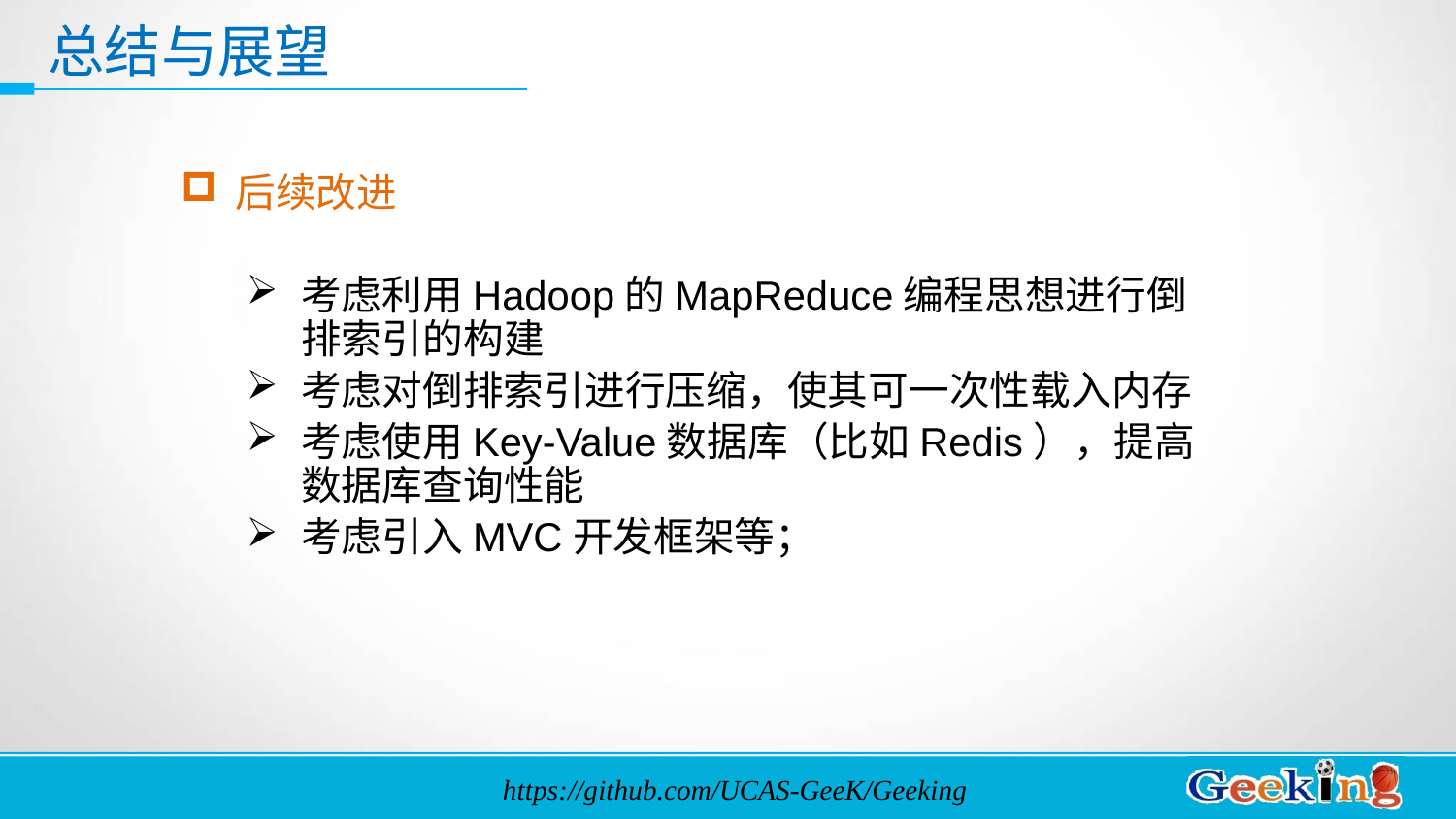

总结与展望

后续改进
考虑利用Hadoop的MapReduce编程思想进行倒排索引的构建
考虑对倒排索引进行压缩，使其可一次性载入内存
考虑使用Key-Value数据库（比如Redis），提高数据库查询性能
考虑引入MVC开发框架等；

https://github.com/UCAS-GeeK/Geeking